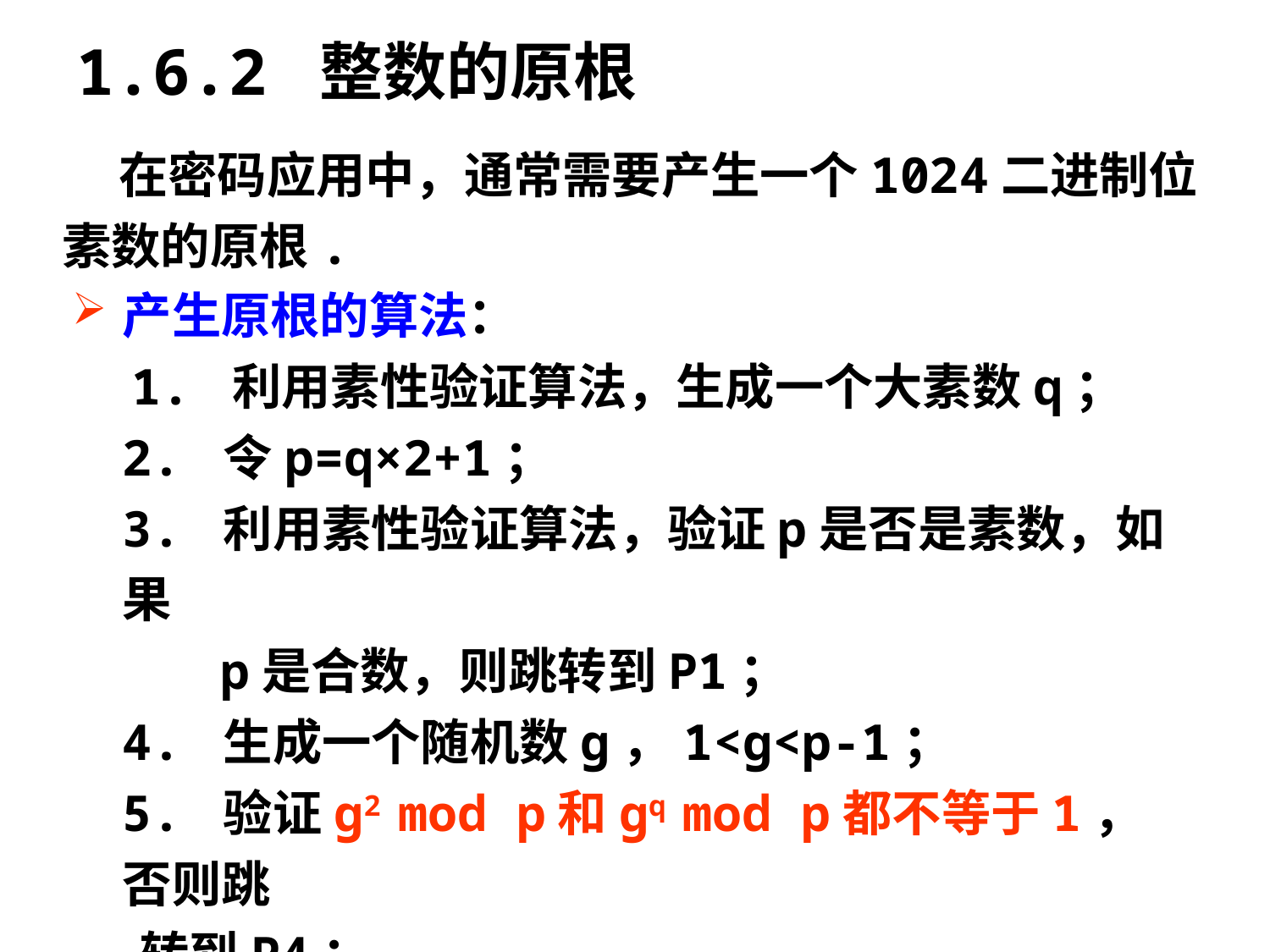

# 1.6.2 整数的原根
    在密码应用中，通常需要产生一个1024二进制位素数的原根.
产生原根的算法：
  1. 利用素性验证算法，生成一个大素数q；
2. 令p=q×2+1；
3. 利用素性验证算法，验证p是否是素数，如果
     p是合数，则跳转到P1；
4. 生成一个随机数g，1<g<p-1；
5. 验证g2 mod p和gq mod p都不等于1，否则跳
     转到P4；
6. g是大素数p的原根。